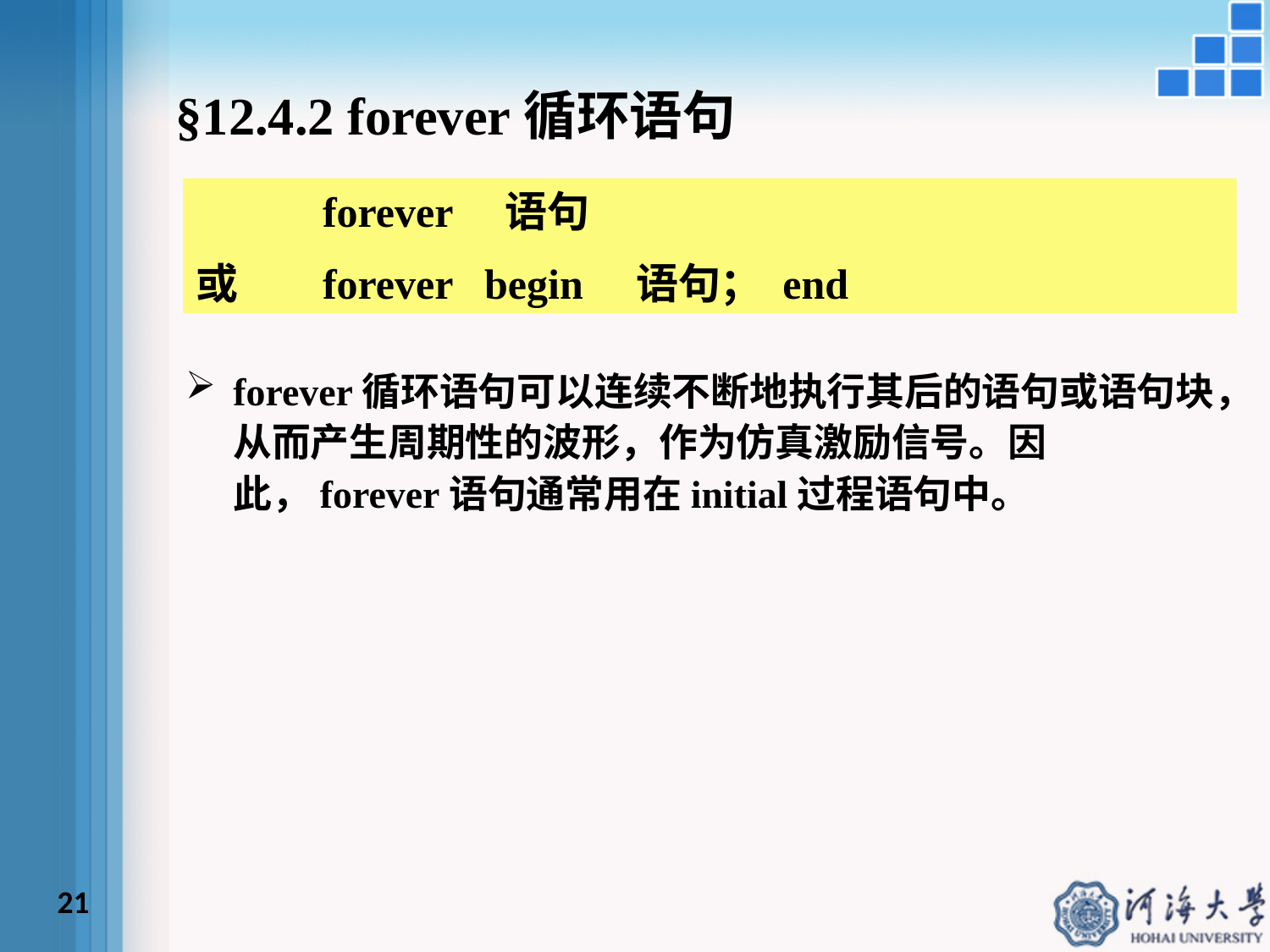

§12.4.2 forever循环语句
	forever    语句
或	forever   begin    语句； end
forever循环语句可以连续不断地执行其后的语句或语句块，从而产生周期性的波形，作为仿真激励信号。因此，forever语句通常用在initial过程语句中。
21